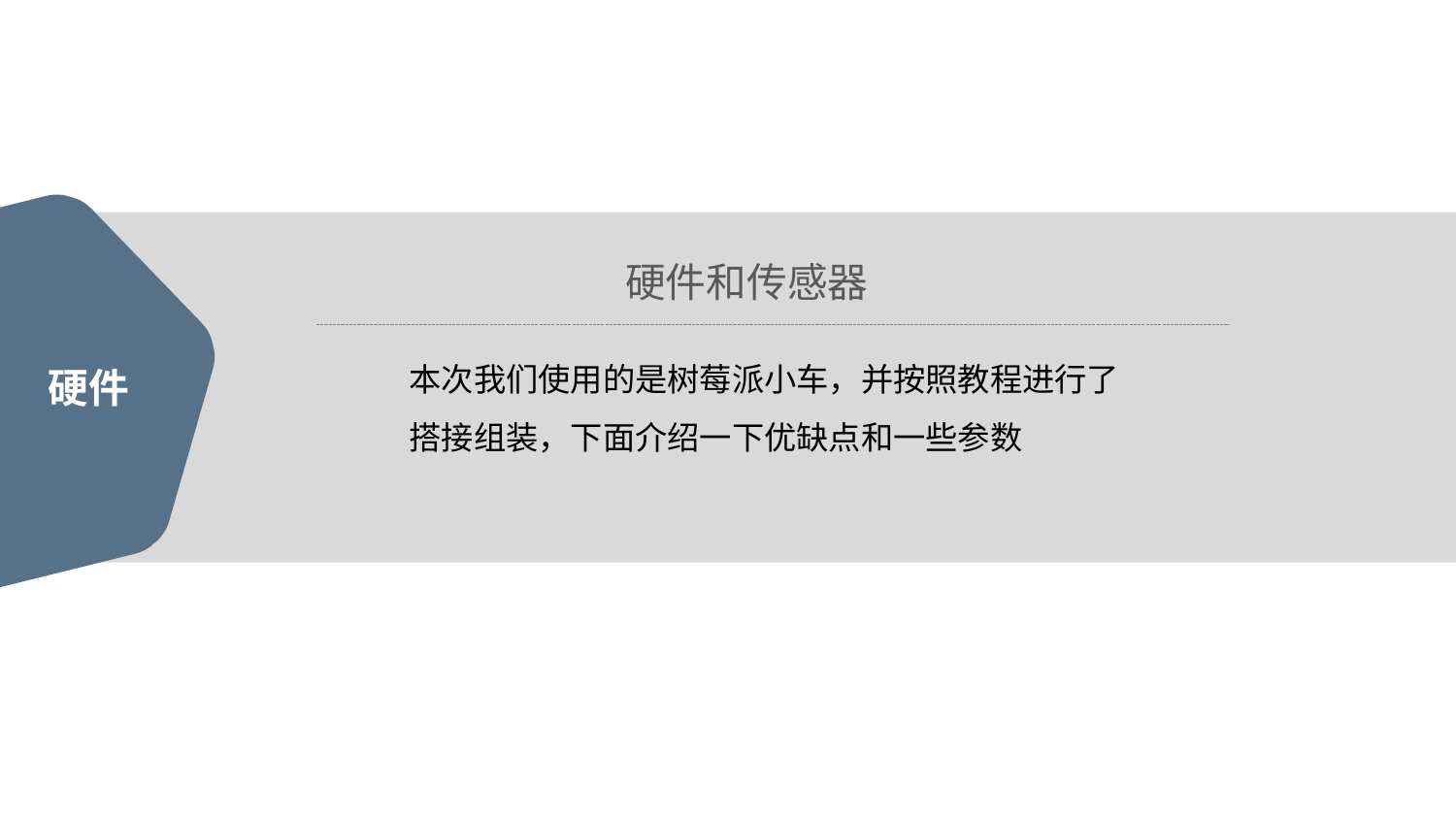

硬件和传感器
本次我们使用的是树莓派小车，并按照教程进行了搭接组装，下面介绍一下优缺点和一些参数
硬件